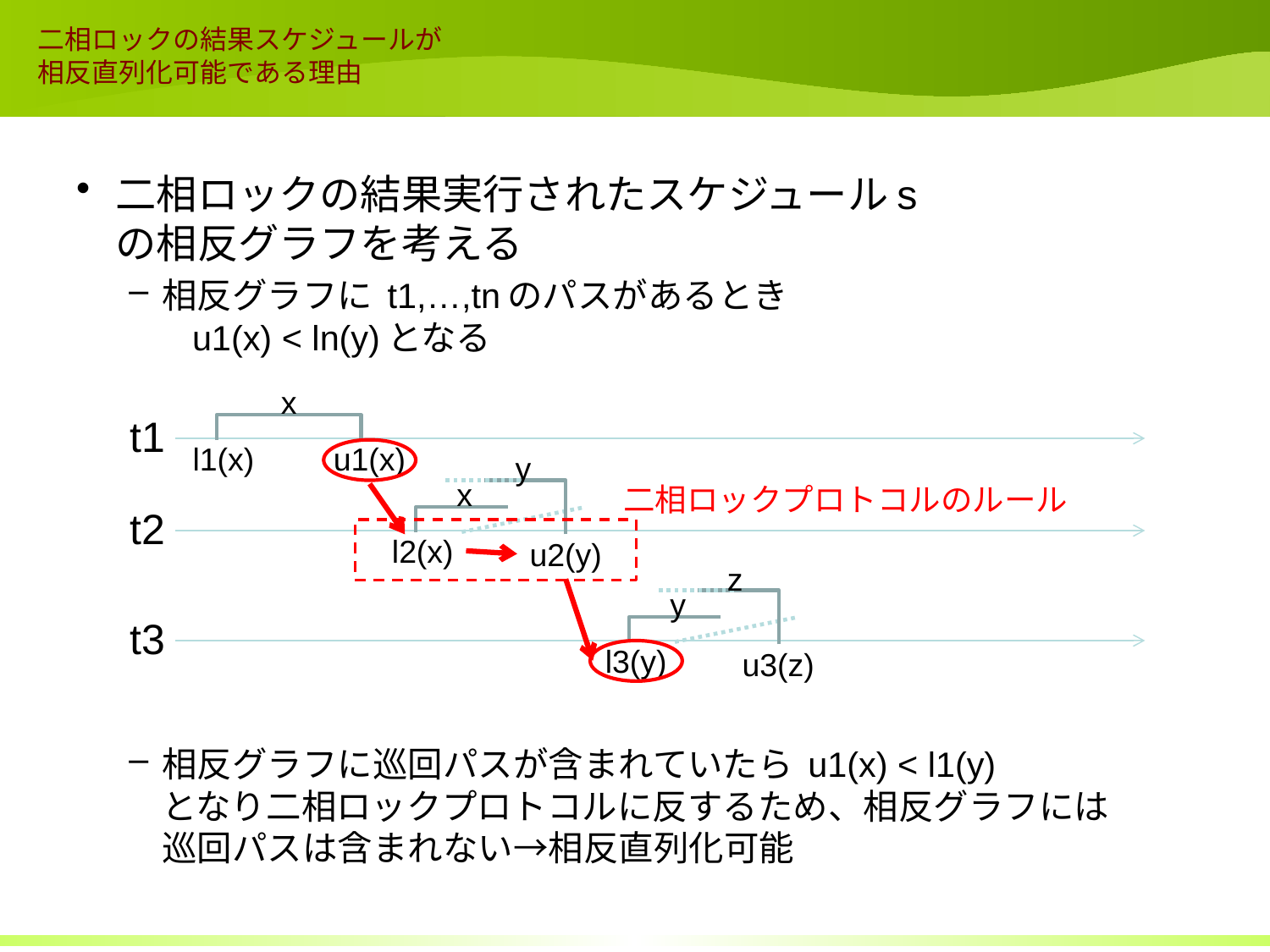

# 二相ロックの結果スケジュールが 相反直列化可能である理由
二相ロックの結果実行されたスケジュールs
の相反グラフを考える
相反グラフに t1,…,tnのパスがあるとき
   u1(x) < ln(y)となる

相反グラフに巡回パスが含まれていたら u1(x) < l1(y)
となり二相ロックプロトコルに反するため、相反グラフには
巡回パスは含まれない→相反直列化可能
x
t1

l1(x)
u1(x)

y
x
二相ロックプロトコルのルール

t2

l2(x)
u2(y)
z
y

t3

l3(y)
u3(z)